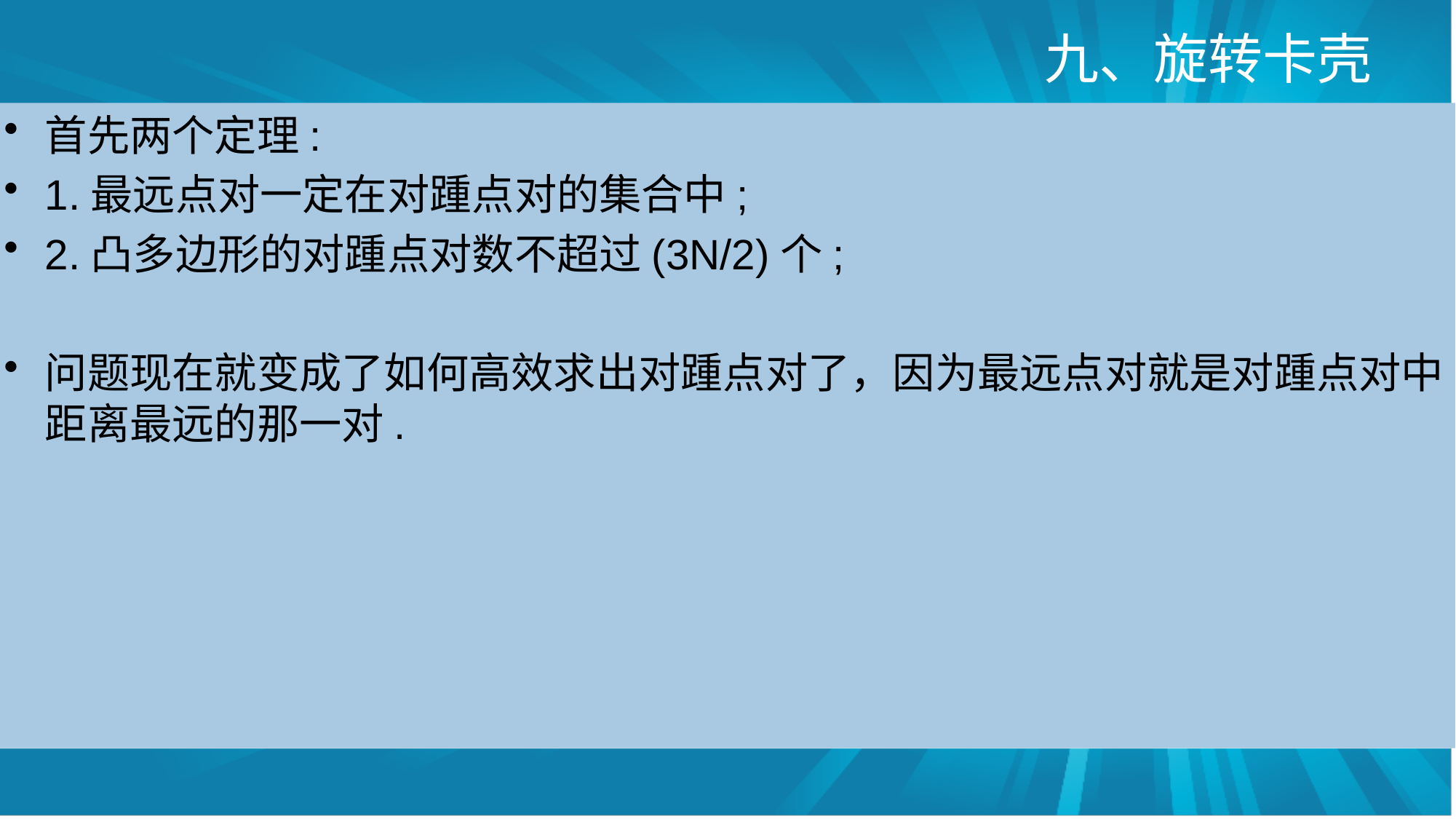

# 九、旋转卡壳
首先两个定理:
1.最远点对一定在对踵点对的集合中;
2.凸多边形的对踵点对数不超过(3N/2)个;

问题现在就变成了如何高效求出对踵点对了，因为最远点对就是对踵点对中距离最远的那一对.